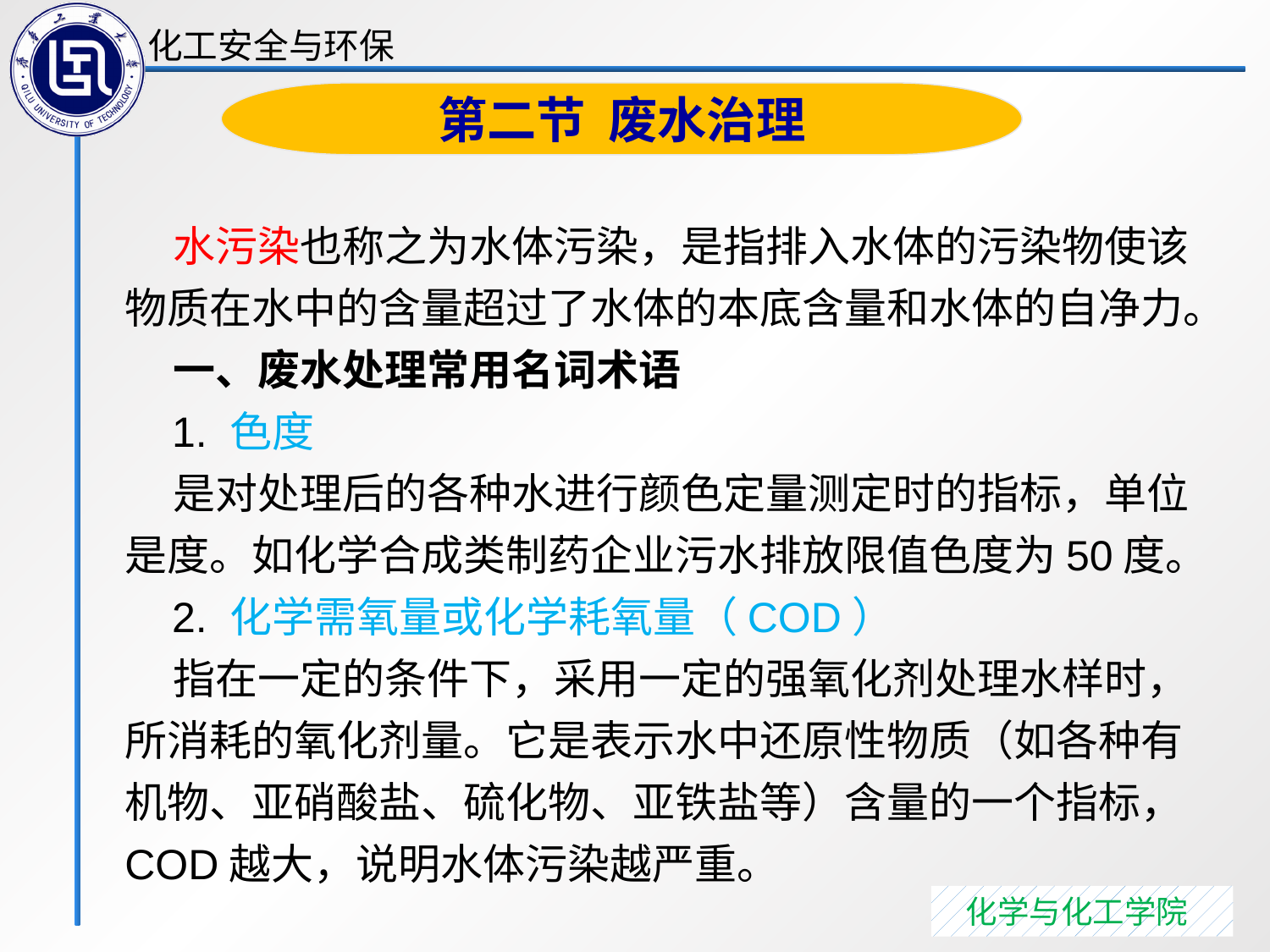

水污染也称之为水体污染，是指排入水体的污染物使该物质在水中的含量超过了水体的本底含量和水体的自净力。
    一、废水处理常用名词术语
    1. 色度
    是对处理后的各种水进行颜色定量测定时的指标，单位是度。如化学合成类制药企业污水排放限值色度为50度。
    2. 化学需氧量或化学耗氧量（COD）
    指在一定的条件下，采用一定的强氧化剂处理水样时，所消耗的氧化剂量。它是表示水中还原性物质（如各种有机物、亚硝酸盐、硫化物、亚铁盐等）含量的一个指标，COD越大，说明水体污染越严重。
第二节  废水治理